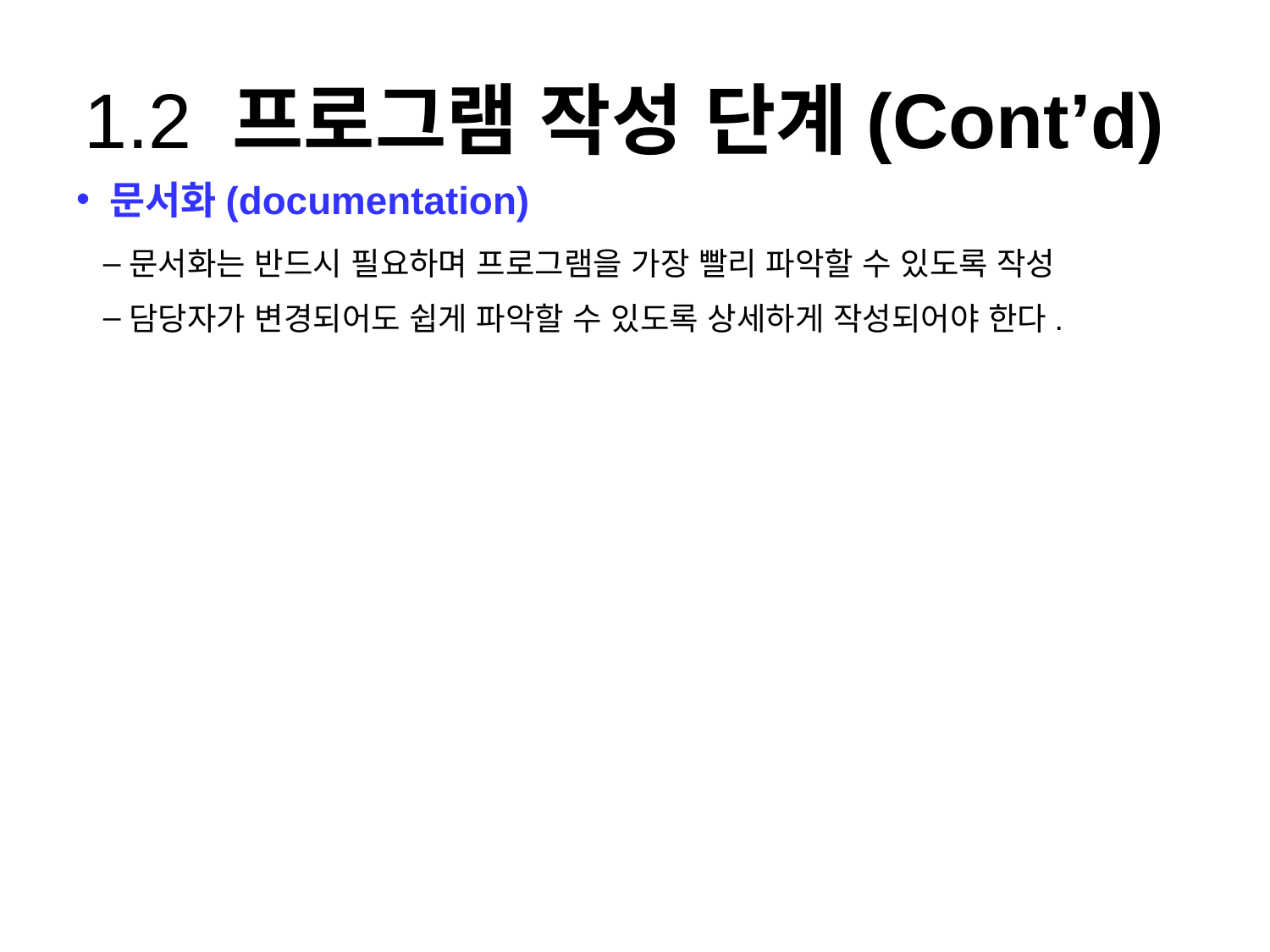

# 1.2 프로그램 작성 단계(Cont’d)
 문서화(documentation)
문서화는 반드시 필요하며 프로그램을 가장 빨리 파악할 수 있도록 작성
담당자가 변경되어도 쉽게 파악할 수 있도록 상세하게 작성되어야 한다.